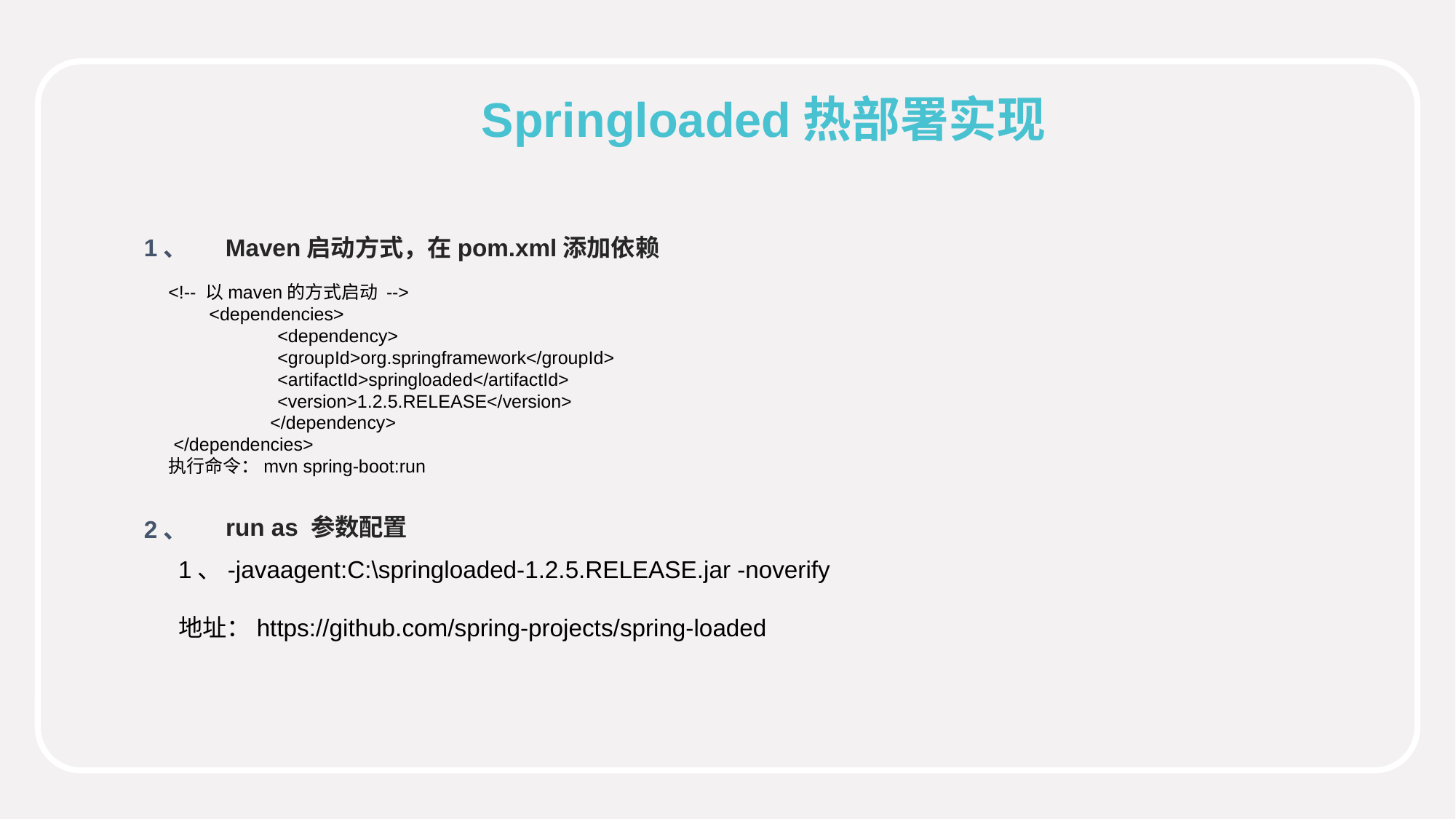

Springloaded热部署实现
Maven启动方式，在pom.xml添加依赖
1、
<!-- 以maven的方式启动 -->
        <dependencies>
	<dependency>
	<groupId>org.springframework</groupId>
	<artifactId>springloaded</artifactId>
	<version>1.2.5.RELEASE</version>
                    </dependency>
 </dependencies>
执行命令：mvn spring-boot:run

run as 参数配置
2、
1、-javaagent:C:\springloaded-1.2.5.RELEASE.jar -noverify

地址：https://github.com/spring-projects/spring-loaded